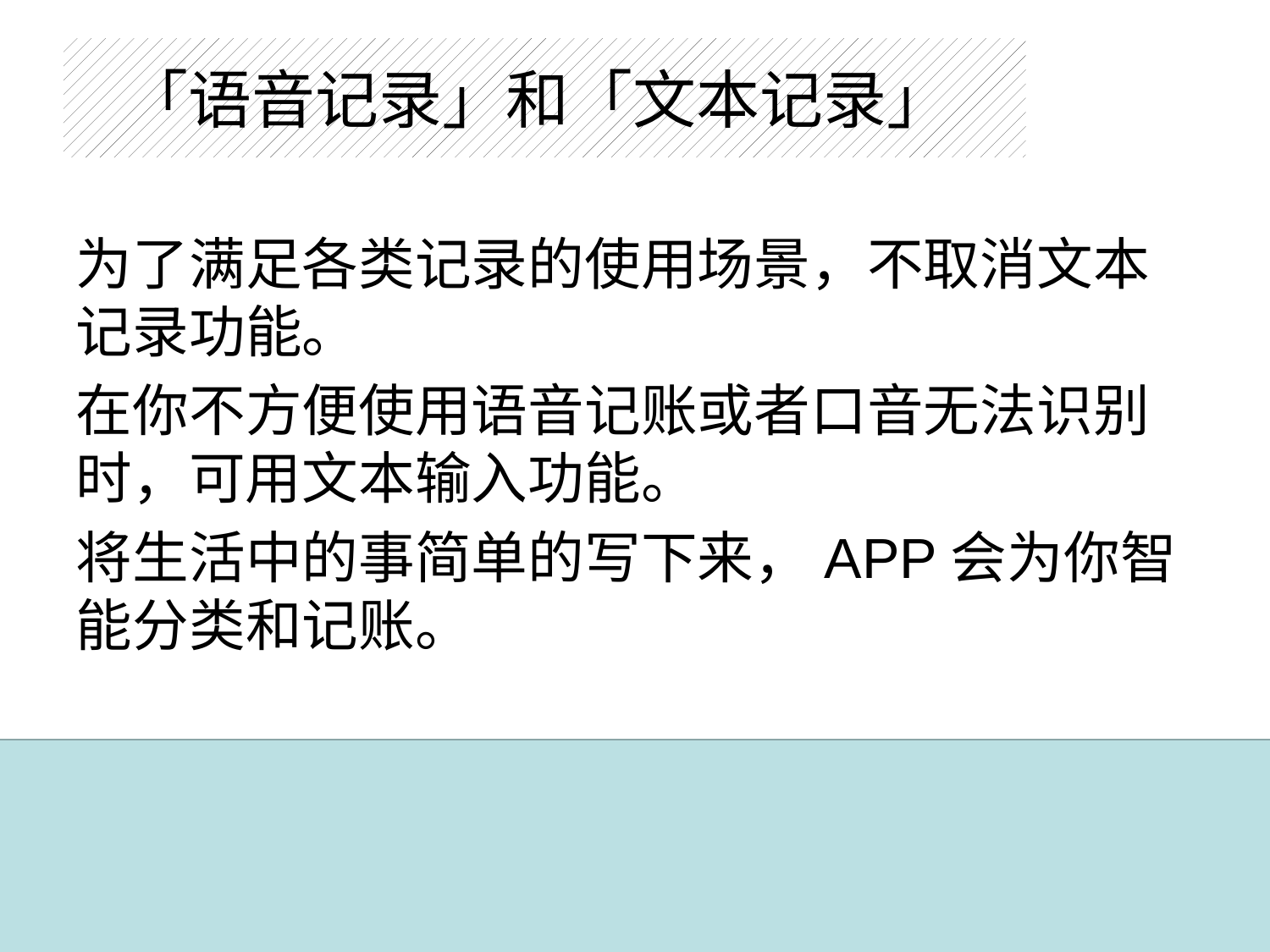

# 「语音记录」和「文本记录」
为了满足各类记录的使用场景，不取消文本记录功能。
在你不方便使用语音记账或者口音无法识别时，可用文本输入功能。
将生活中的事简单的写下来，APP会为你智能分类和记账。